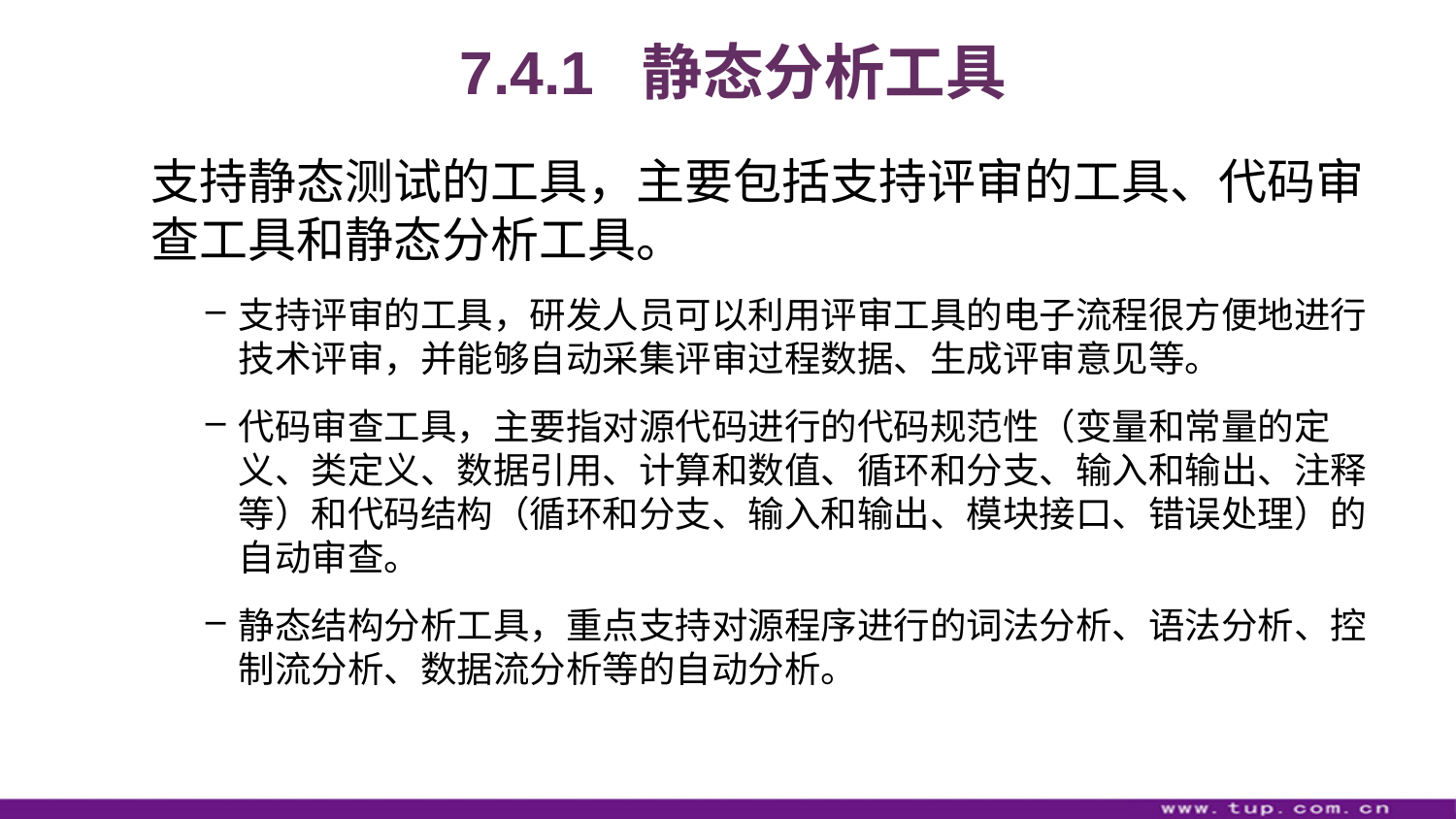

7.4.1  静态分析工具
支持静态测试的工具，主要包括支持评审的工具、代码审查工具和静态分析工具。
支持评审的工具，研发人员可以利用评审工具的电子流程很方便地进行技术评审，并能够自动采集评审过程数据、生成评审意见等。
代码审查工具，主要指对源代码进行的代码规范性（变量和常量的定义、类定义、数据引用、计算和数值、循环和分支、输入和输出、注释等）和代码结构（循环和分支、输入和输出、模块接口、错误处理）的自动审查。
静态结构分析工具，重点支持对源程序进行的词法分析、语法分析、控制流分析、数据流分析等的自动分析。